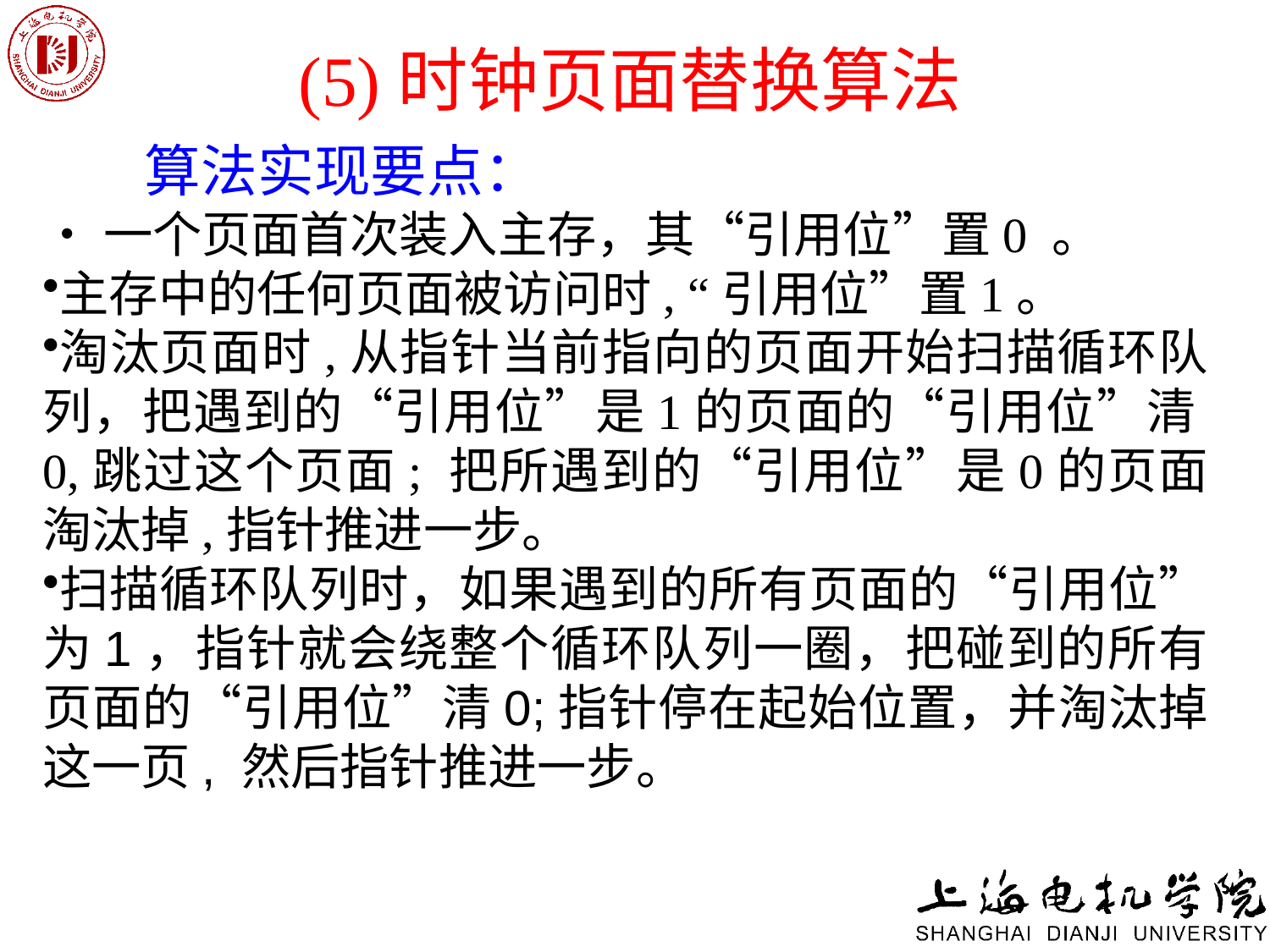

# (5)时钟页面替换算法
       算法实现要点：
•一个页面首次装入主存，其“引用位”置0 。
主存中的任何页面被访问时, “引用位”置1。
淘汰页面时,从指针当前指向的页面开始扫描循环队列，把遇到的“引用位”是1的页面的“引用位”清0,跳过这个页面; 把所遇到的“引用位”是0的页面淘汰掉,指针推进一步。
扫描循环队列时，如果遇到的所有页面的“引用位”为1，指针就会绕整个循环队列一圈，把碰到的所有页面的“引用位”清0;指针停在起始位置，并淘汰掉这一页, 然后指针推进一步。